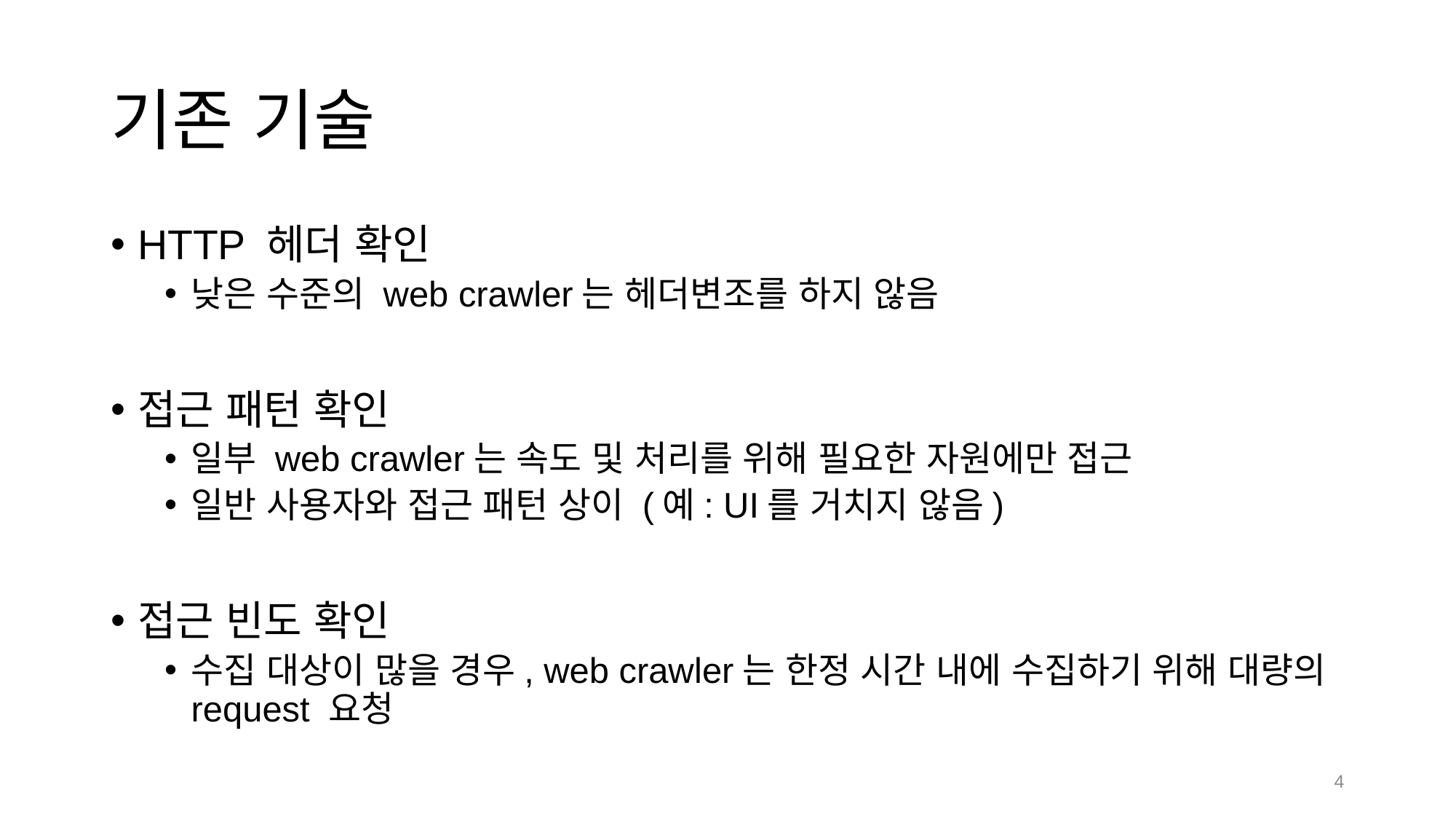

# 기존 기술
HTTP 헤더 확인
낮은 수준의 web crawler는 헤더변조를 하지 않음

접근 패턴 확인
일부 web crawler는 속도 및 처리를 위해 필요한 자원에만 접근
일반 사용자와 접근 패턴 상이 (예: UI를 거치지 않음)

접근 빈도 확인
수집 대상이 많을 경우, web crawler는 한정 시간 내에 수집하기 위해 대량의 request 요청
4